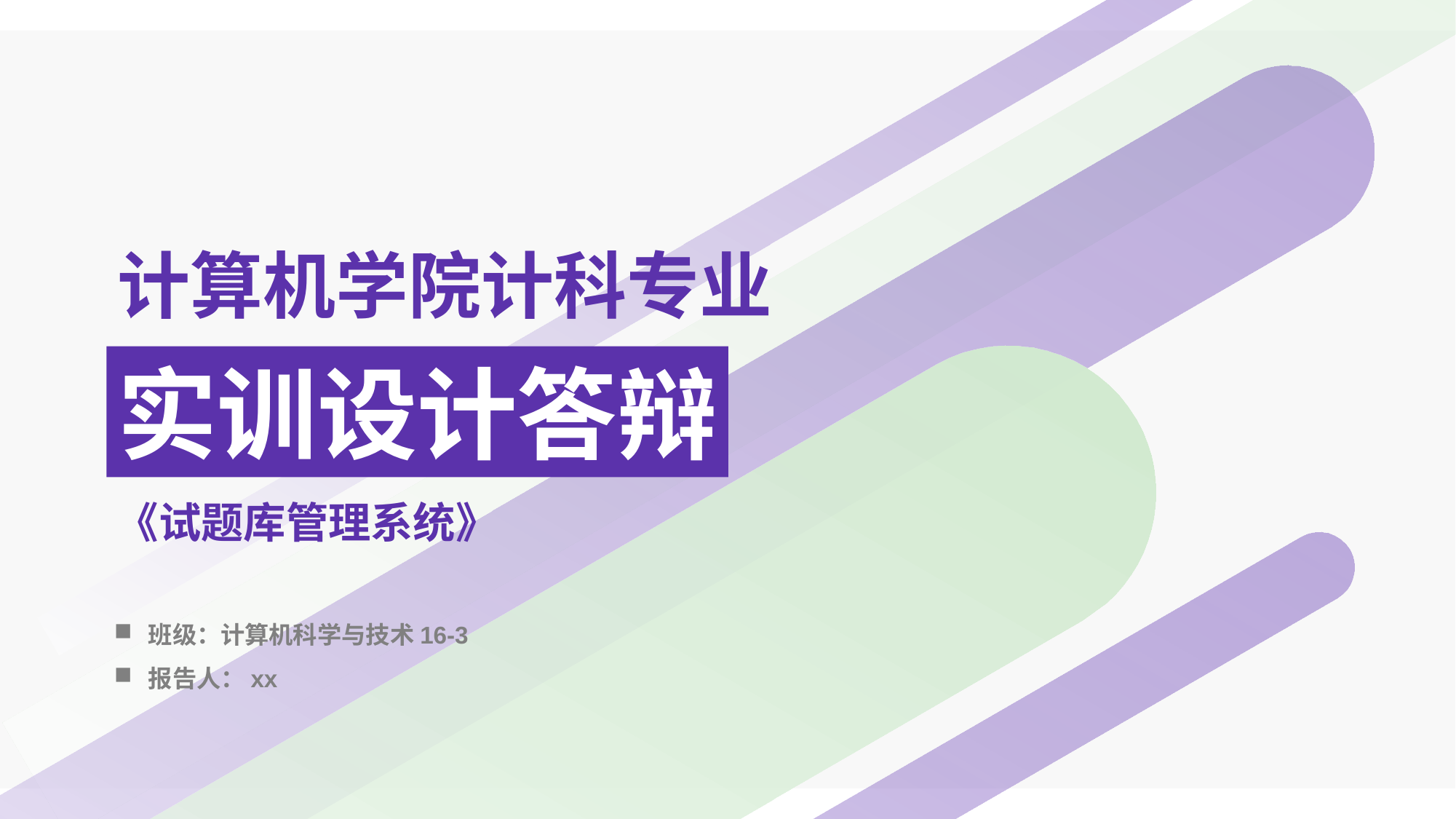

计算机学院计科专业
实训设计答辩
《试题库管理系统》
班级：计算机科学与技术16-3
报告人：xx